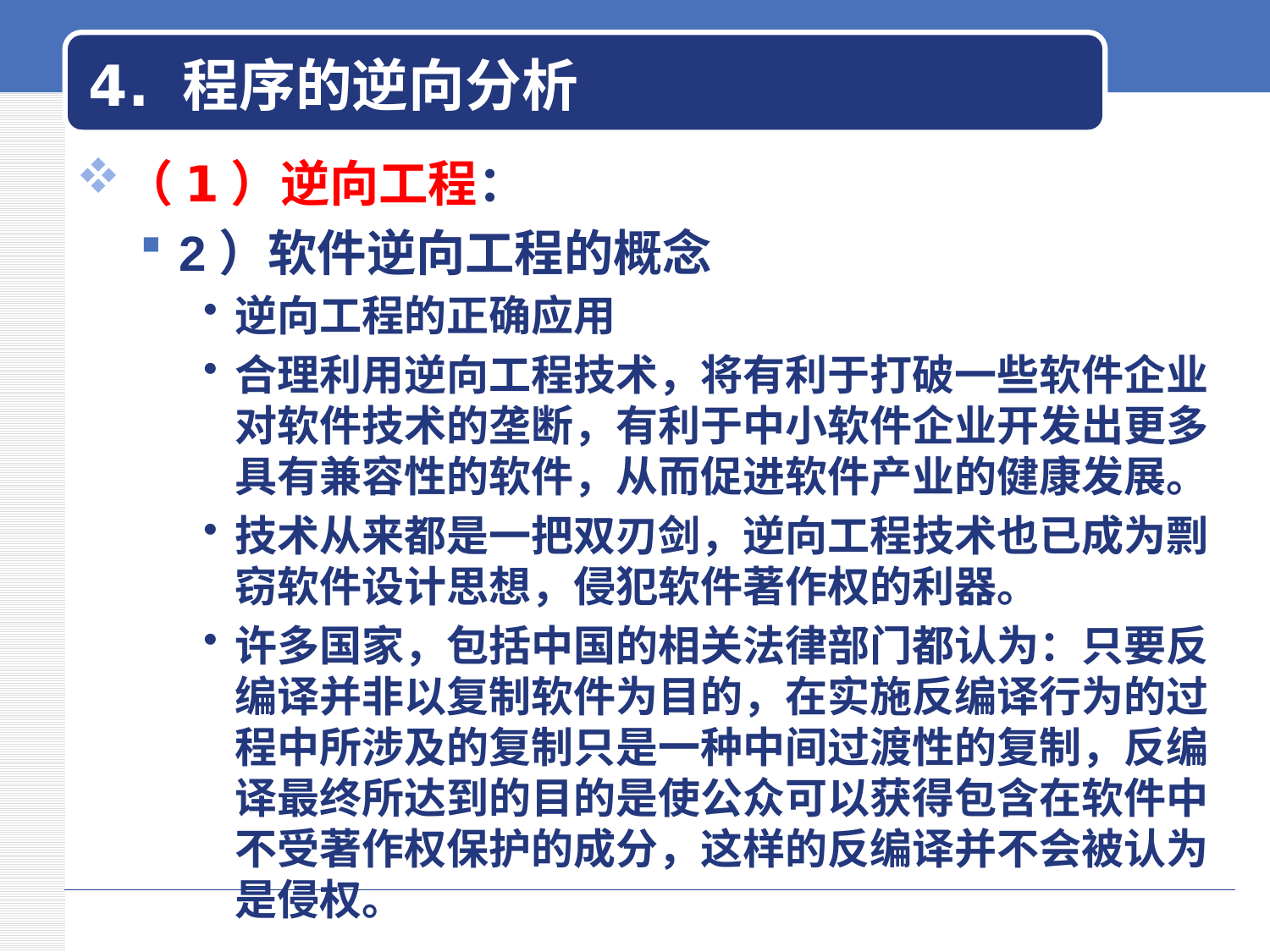

# 4. 程序的逆向分析
（1）逆向工程：
2）软件逆向工程的概念
逆向工程的正确应用
合理利用逆向工程技术，将有利于打破一些软件企业对软件技术的垄断，有利于中小软件企业开发出更多具有兼容性的软件，从而促进软件产业的健康发展。
技术从来都是一把双刃剑，逆向工程技术也已成为剽窃软件设计思想，侵犯软件著作权的利器。
许多国家，包括中国的相关法律部门都认为：只要反编译并非以复制软件为目的，在实施反编译行为的过程中所涉及的复制只是一种中间过渡性的复制，反编译最终所达到的目的是使公众可以获得包含在软件中不受著作权保护的成分，这样的反编译并不会被认为是侵权。